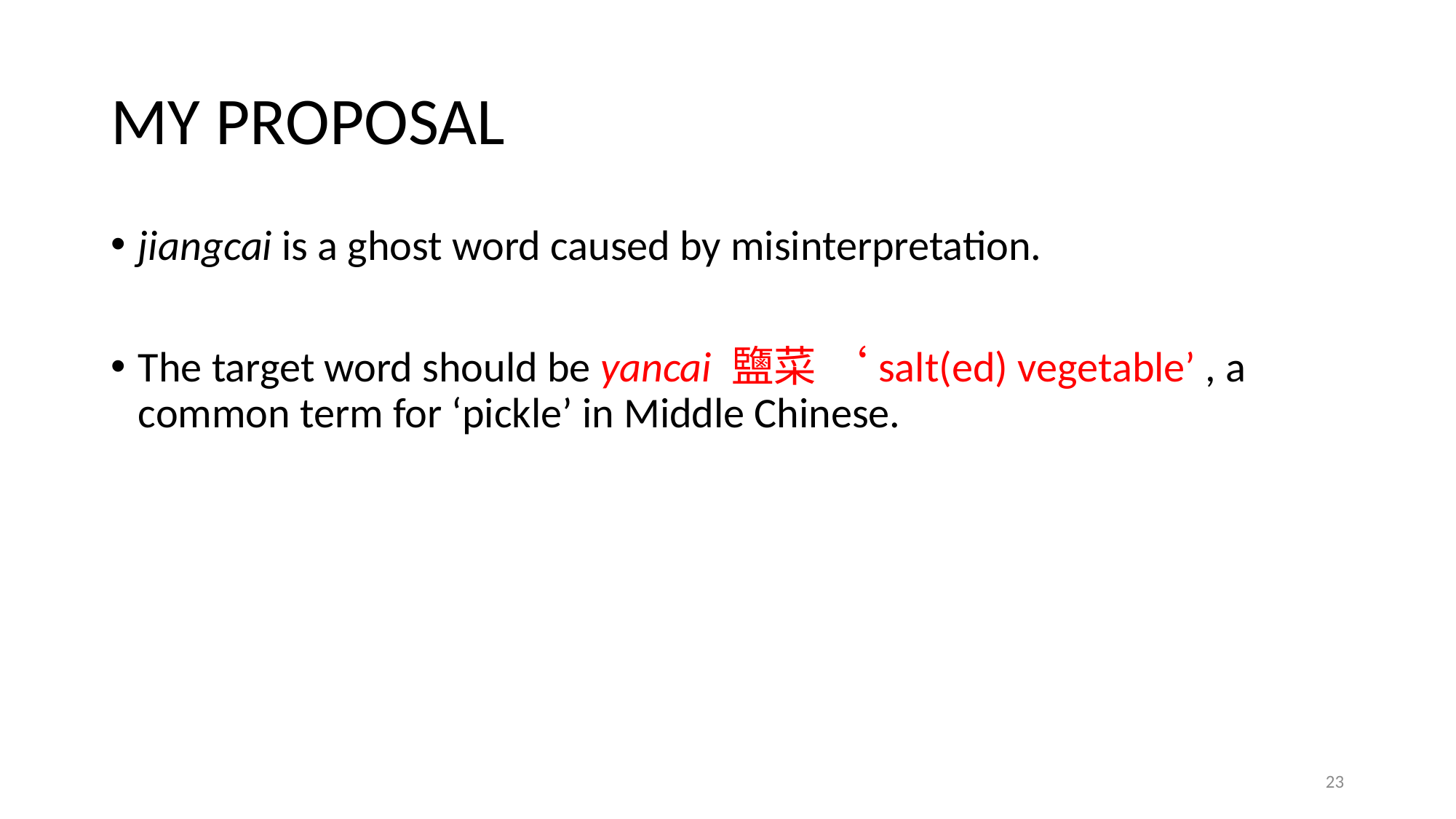

# MY PROPOSAL
jiangcai is a ghost word caused by misinterpretation.

The target word should be yancai 鹽菜 ‘salt(ed) vegetable’ , a common term for ‘pickle’ in Middle Chinese.

23